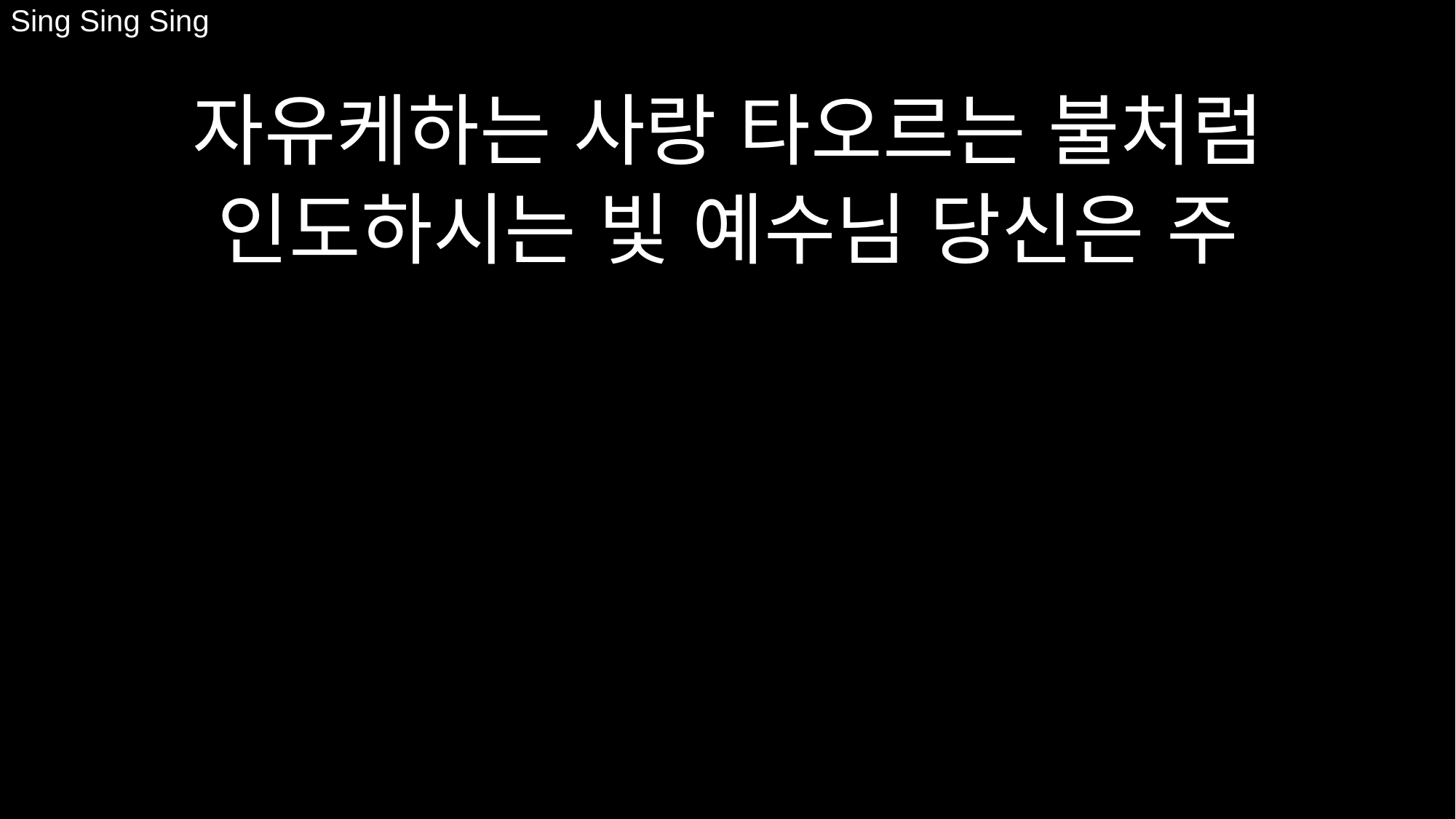

자유케하는 사랑 타오르는 불처럼
인도하시는 빛 예수님 당신은 주

# Sing Sing Sing